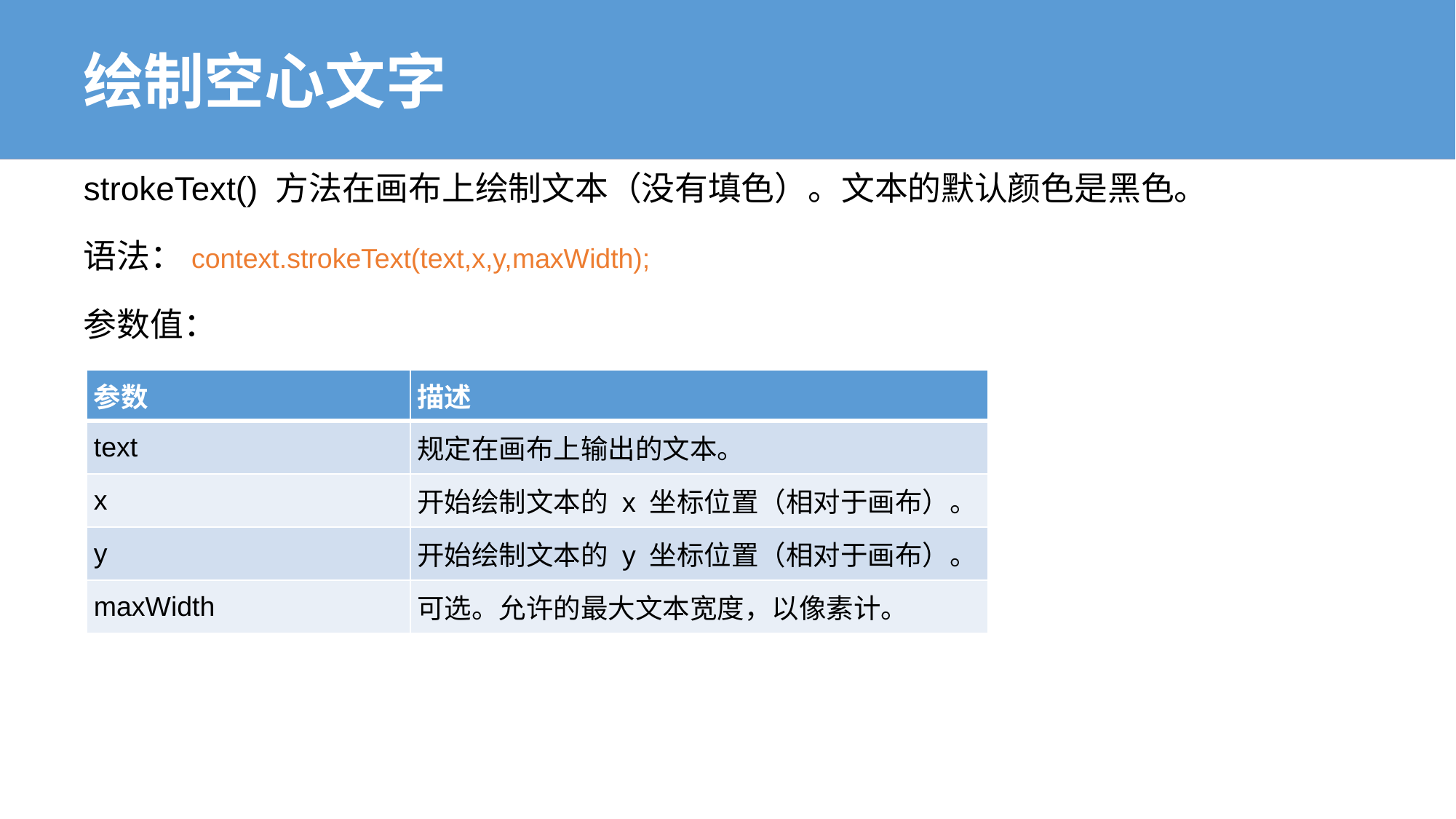

# 绘制空心文字
strokeText() 方法在画布上绘制文本（没有填色）。文本的默认颜色是黑色。
语法：context.strokeText(text,x,y,maxWidth);
参数值：

| 参数 | 描述 |
| --- | --- |
| text | 规定在画布上输出的文本。 |
| x | 开始绘制文本的 x 坐标位置（相对于画布）。 |
| y | 开始绘制文本的 y 坐标位置（相对于画布）。 |
| maxWidth | 可选。允许的最大文本宽度，以像素计。 |